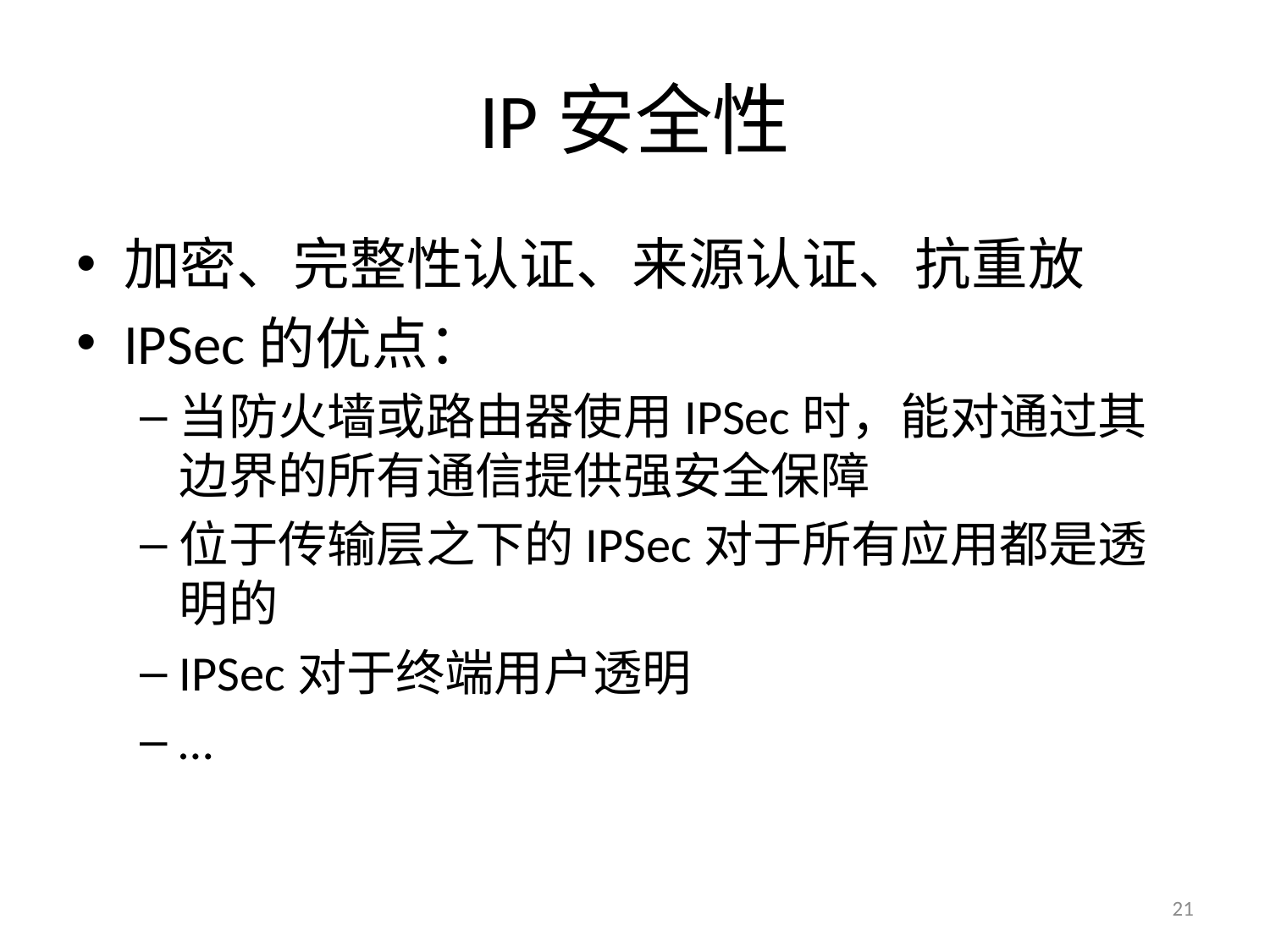

# IP安全性
加密、完整性认证、来源认证、抗重放
IPSec的优点：
当防火墙或路由器使用IPSec时，能对通过其边界的所有通信提供强安全保障
位于传输层之下的IPSec对于所有应用都是透明的
IPSec对于终端用户透明
…
21